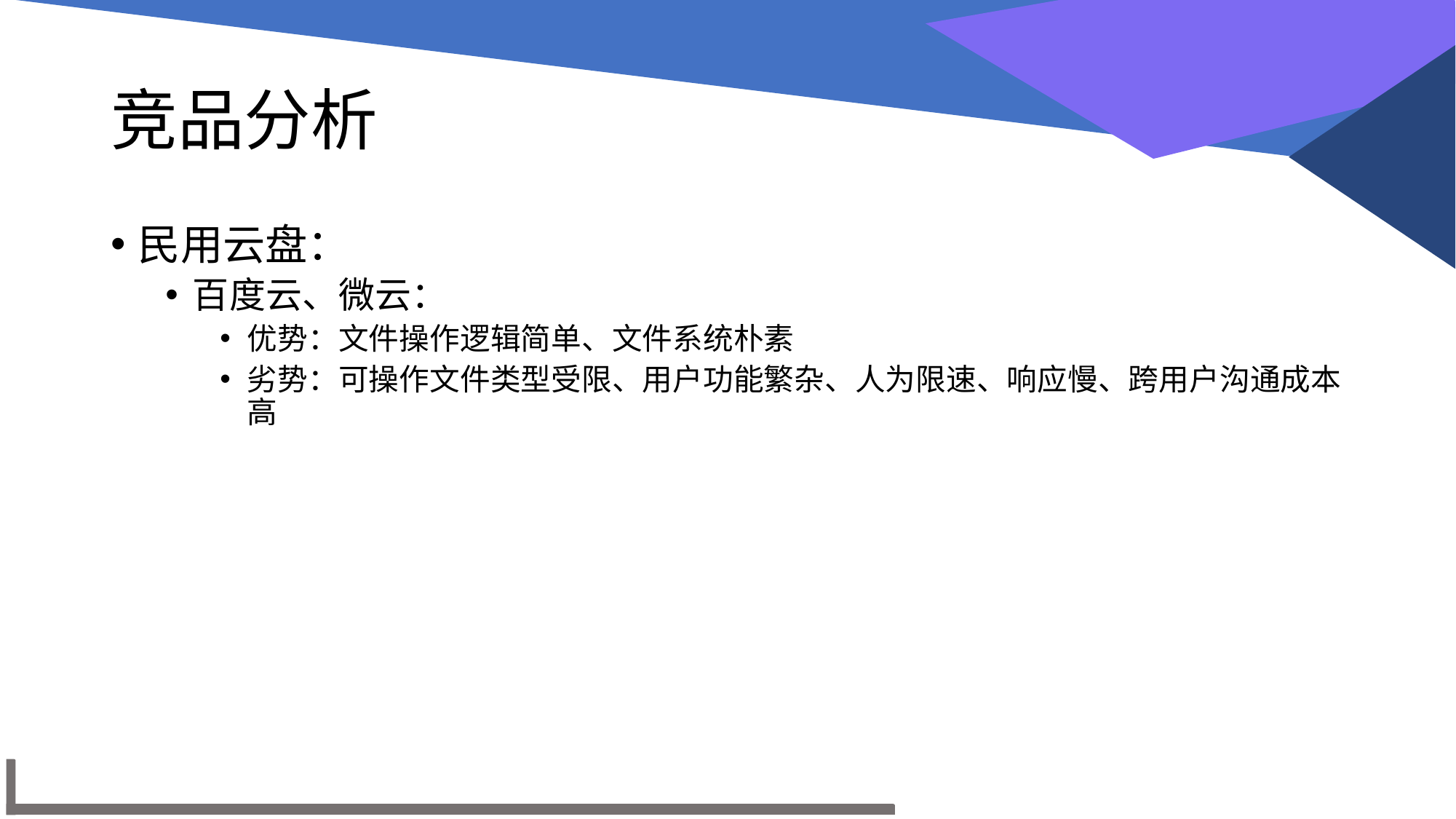

# 竞品分析
民用云盘：
百度云、微云：
优势：文件操作逻辑简单、文件系统朴素
劣势：可操作文件类型受限、用户功能繁杂、人为限速、响应慢、跨用户沟通成本高